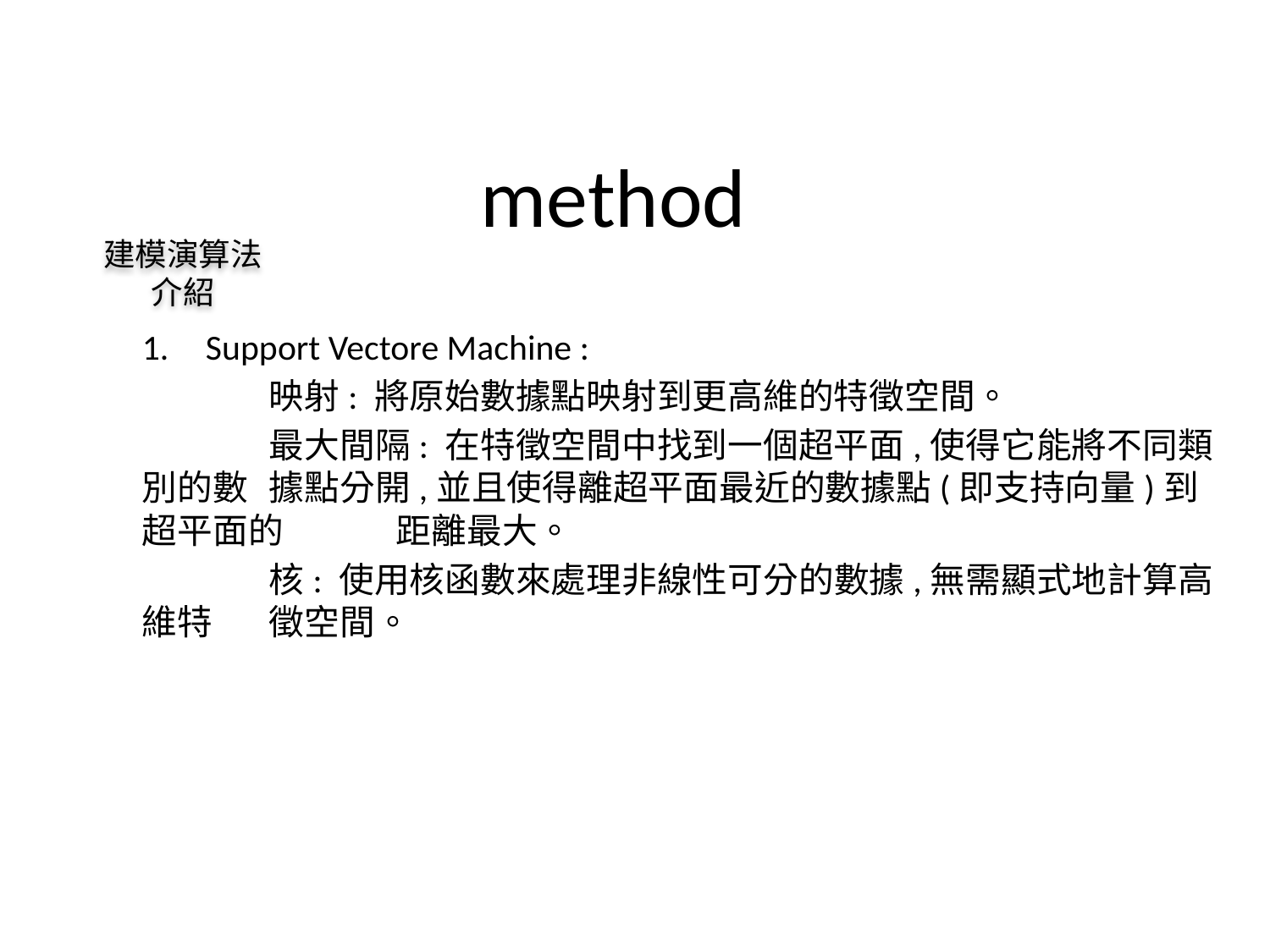

# method
建模演算法
介紹
Support Vectore Machine :
	映射: 將原始數據點映射到更高維的特徵空間。
	最大間隔: 在特徵空間中找到一個超平面,使得它能將不同類別的數	據點分開,並且使得離超平面最近的數據點(即支持向量)到超平面的	距離最大。
	核: 使用核函數來處理非線性可分的數據,無需顯式地計算高維特	徵空間。